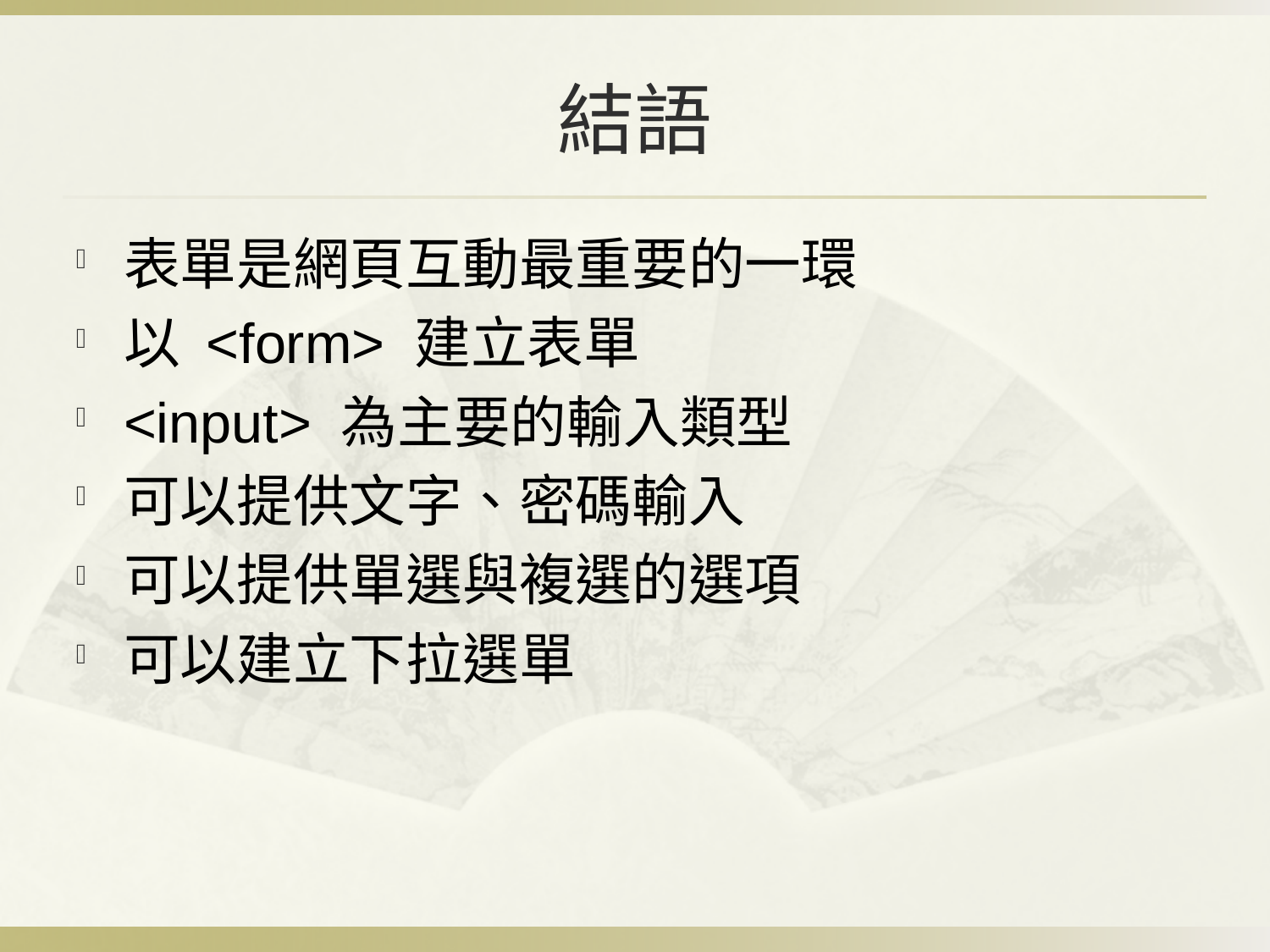

# 結語
表單是網頁互動最重要的一環
以 <form> 建立表單
<input> 為主要的輸入類型
可以提供文字、密碼輸入
可以提供單選與複選的選項
可以建立下拉選單